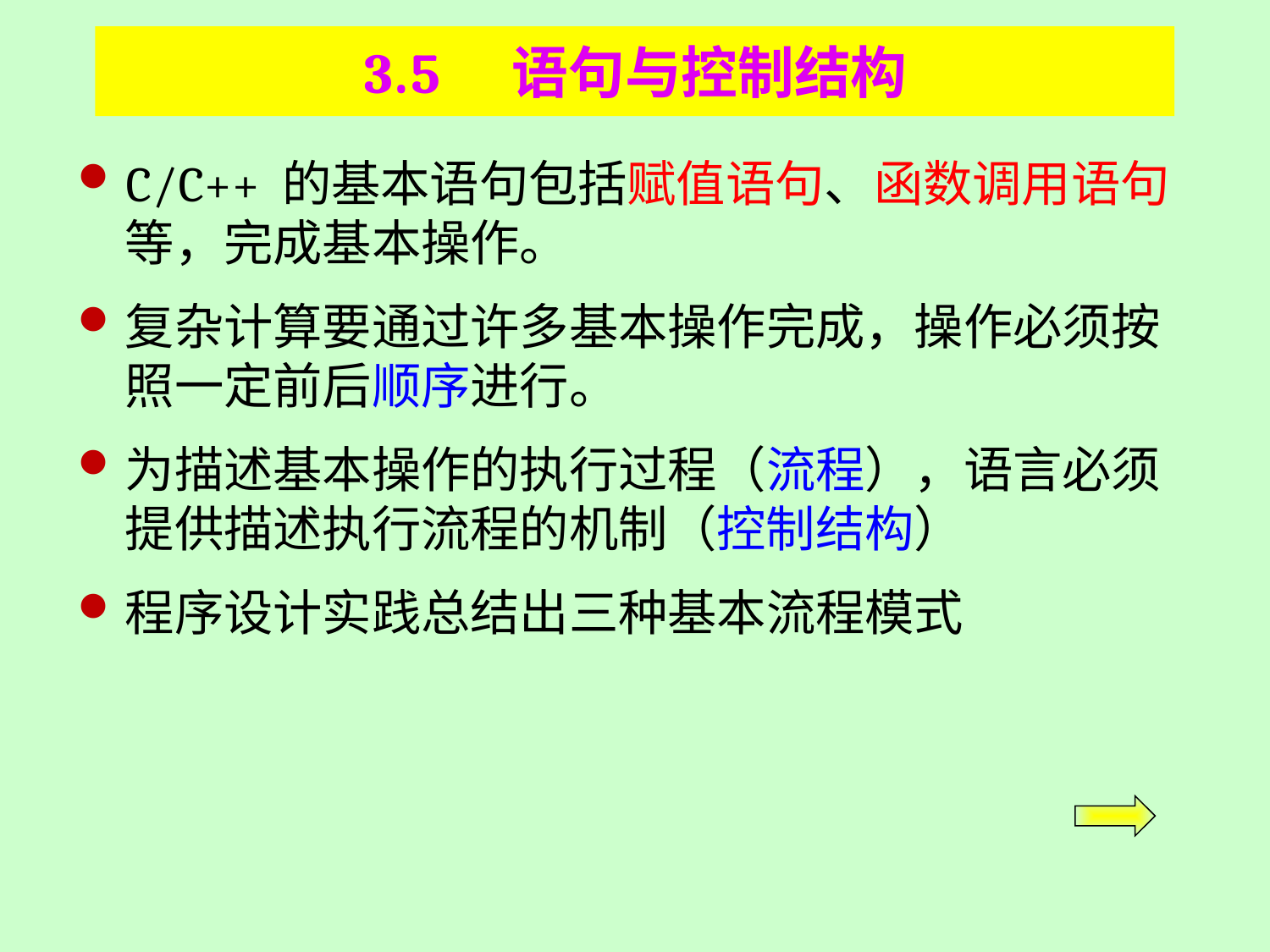

# 3.5　语句与控制结构
C/C++ 的基本语句包括赋值语句、函数调用语句等，完成基本操作。
复杂计算要通过许多基本操作完成，操作必须按照一定前后顺序进行。
为描述基本操作的执行过程（流程），语言必须提供描述执行流程的机制（控制结构）
程序设计实践总结出三种基本流程模式

3